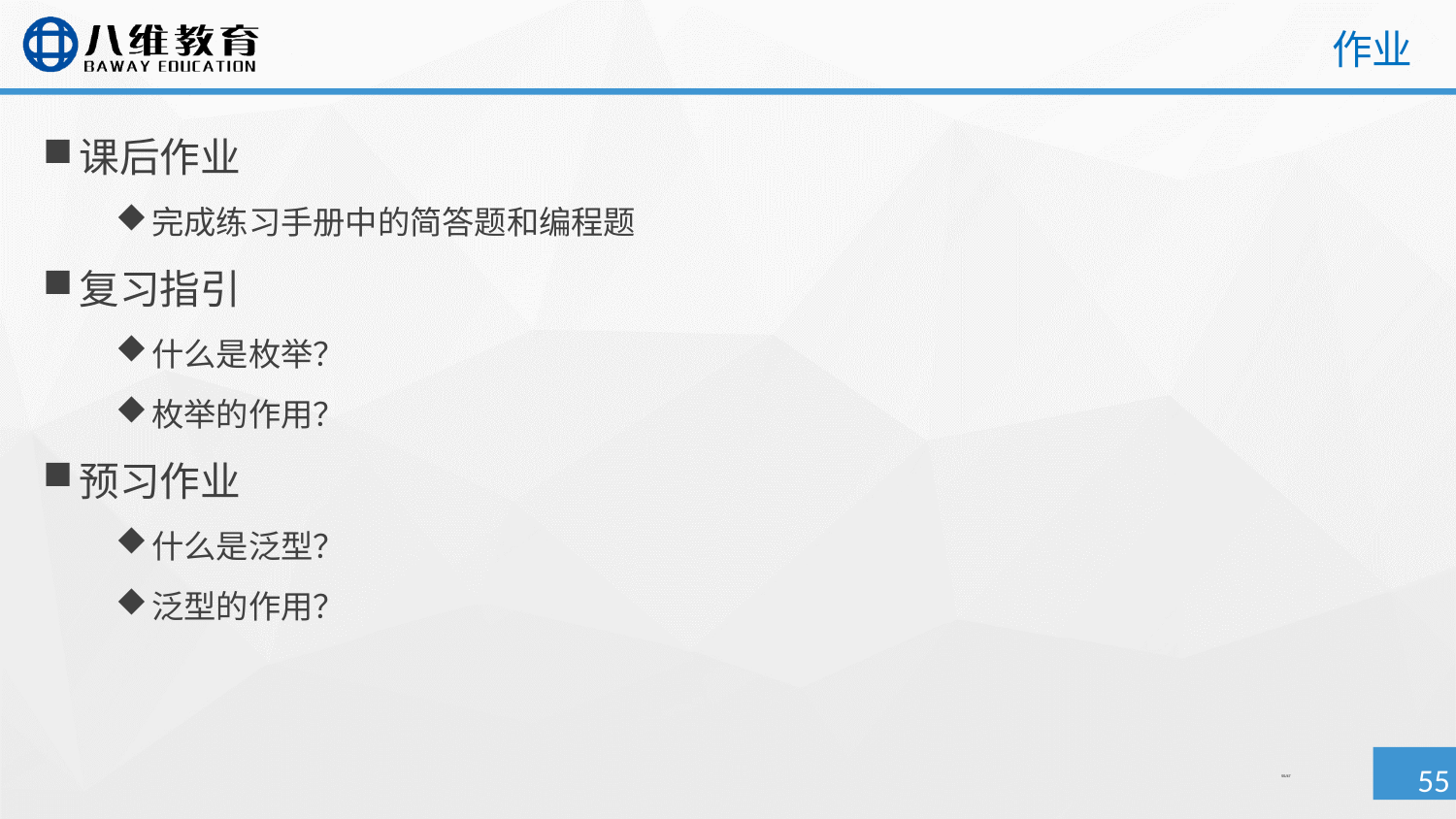

# 作业
课后作业
完成练习手册中的简答题和编程题
复习指引
什么是枚举？
枚举的作用？
预习作业
什么是泛型？
泛型的作用？
55/47